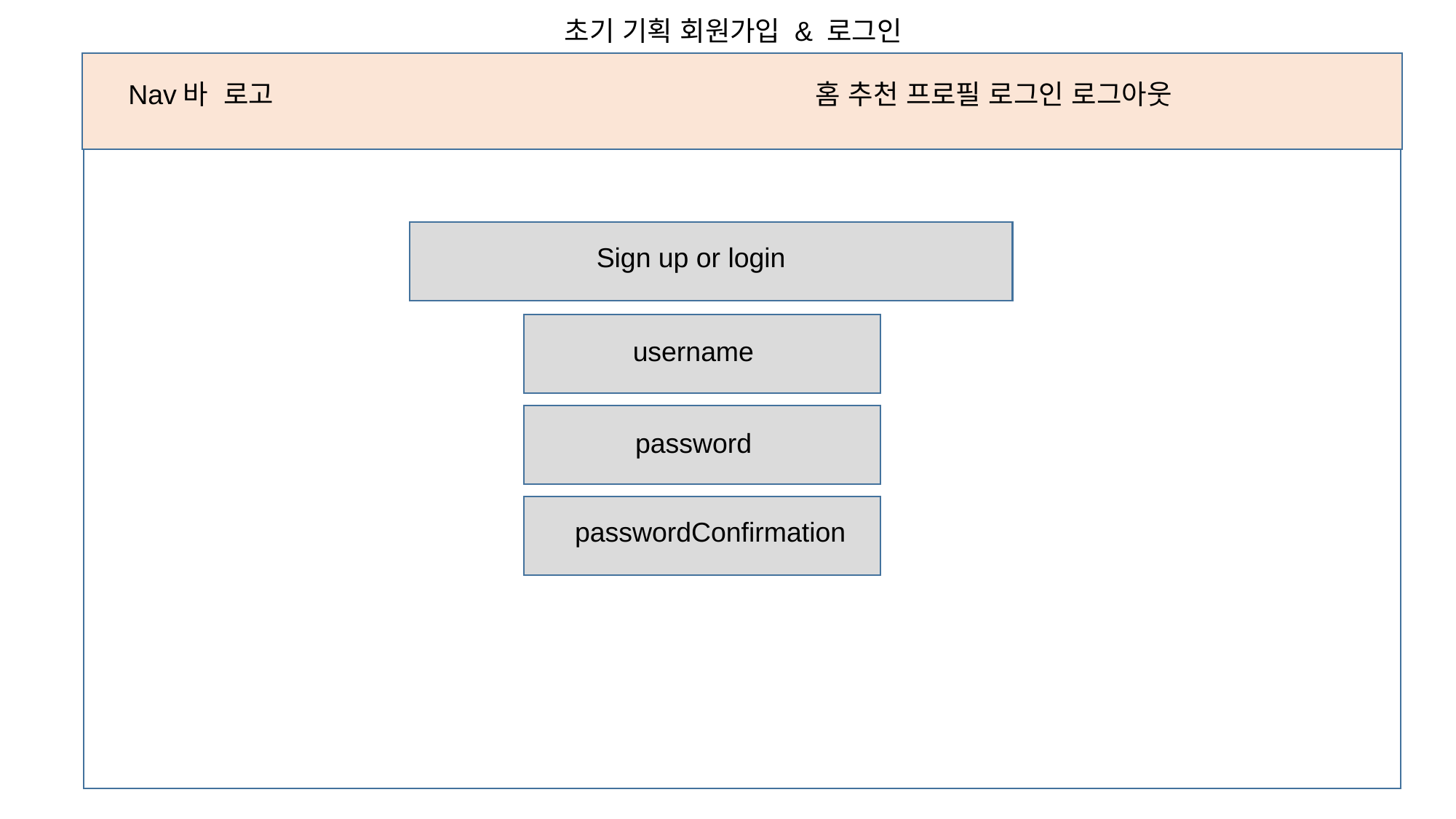

초기 기획 회원가입 & 로그인

Nav바  로고                                                                       홈 추천 프로필 로그인 로그아웃

Sign up or login

username

password

passwordConfirmation